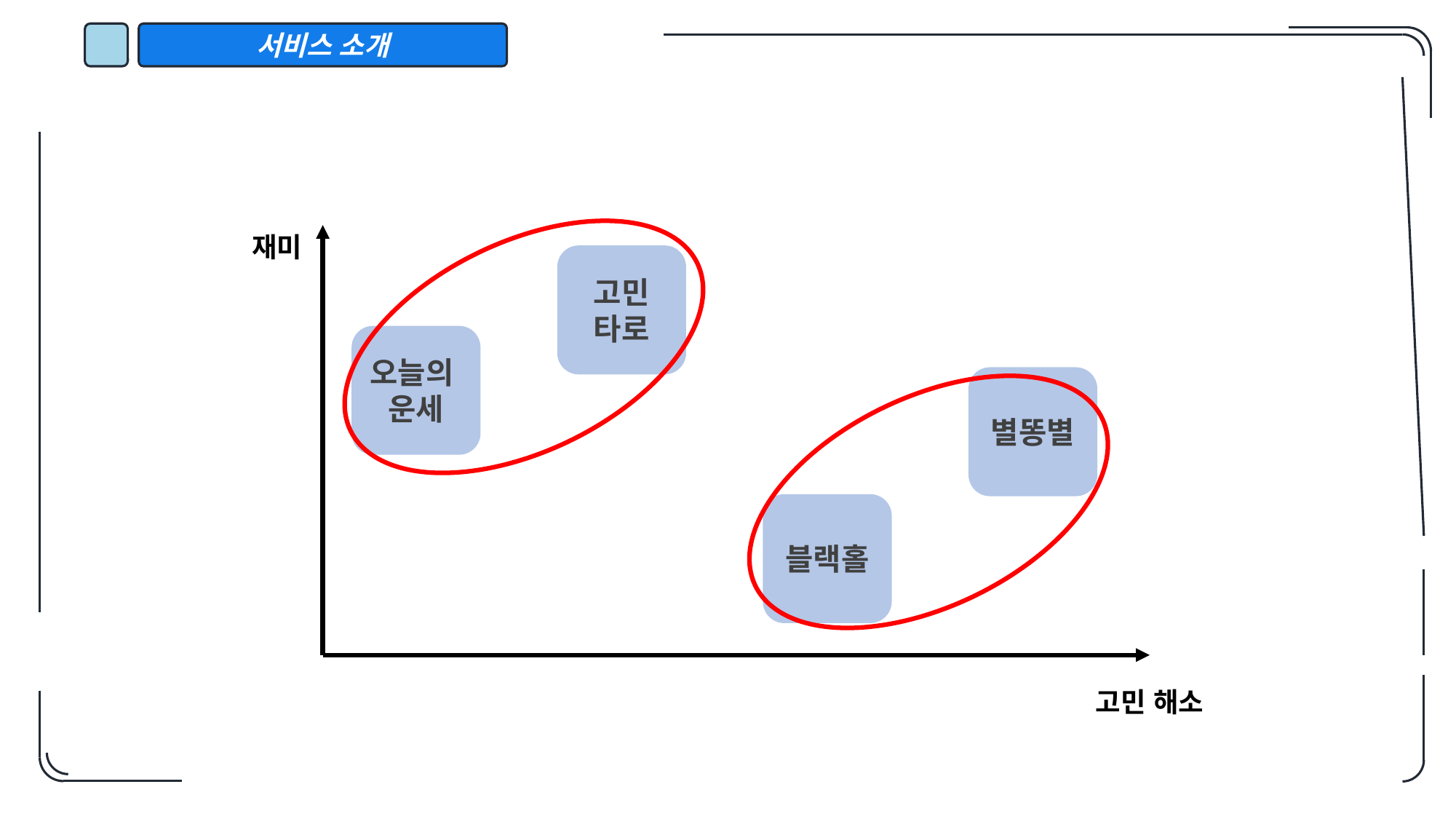

서비스 소개

재미

고민 타로
오늘의
운세
별똥별

블랙홀
고민 해소